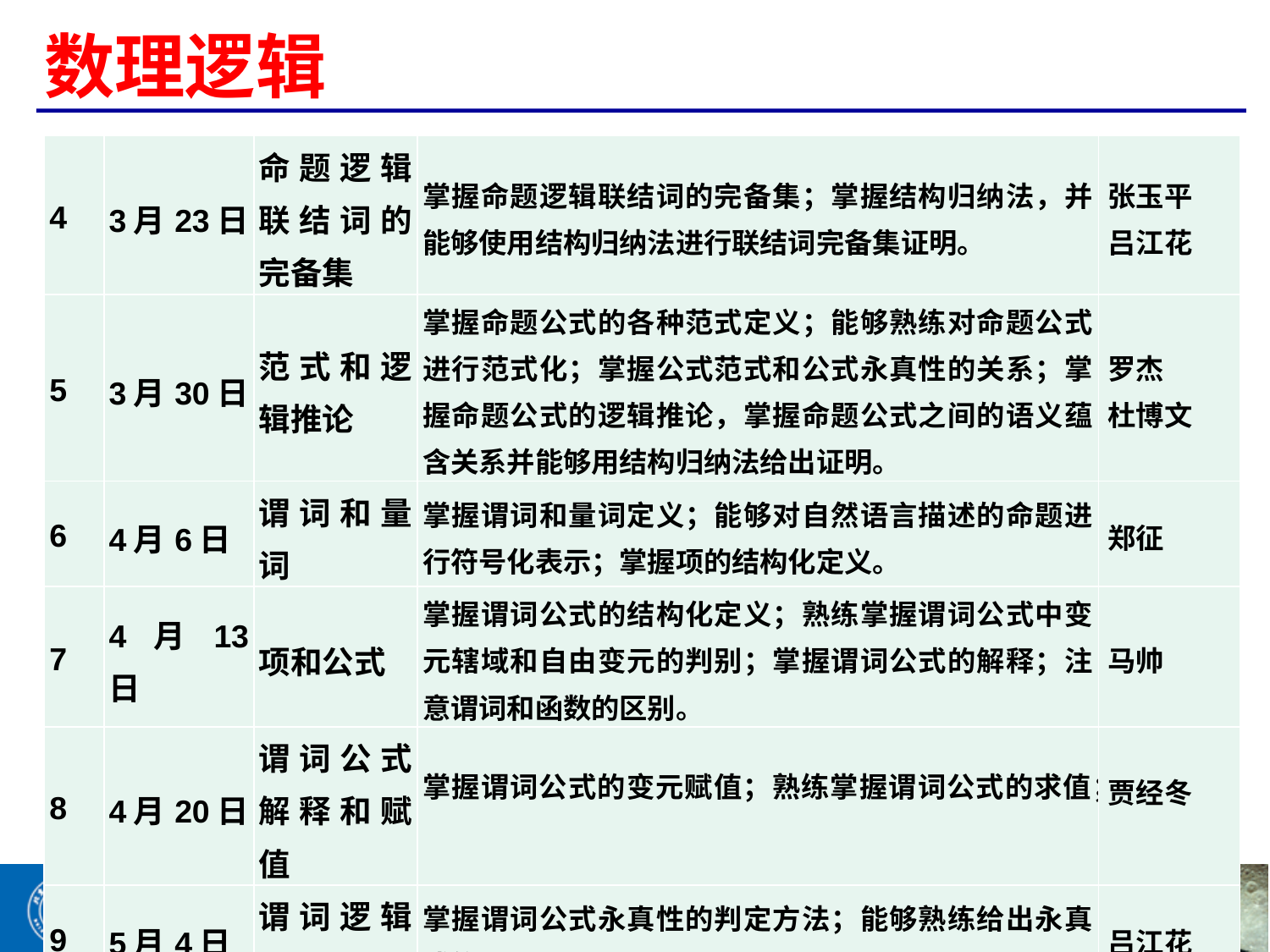

# 数理逻辑
| 4 | 3月23日 | 命题逻辑联结词的完备集 | 掌握命题逻辑联结词的完备集；掌握结构归纳法，并能够使用结构归纳法进行联结词完备集证明。 | 张玉平 吕江花 |
| --- | --- | --- | --- | --- |
| 5 | 3月30日 | 范式和逻辑推论 | 掌握命题公式的各种范式定义；能够熟练对命题公式进行范式化；掌握公式范式和公式永真性的关系；掌握命题公式的逻辑推论，掌握命题公式之间的语义蕴含关系并能够用结构归纳法给出证明。 | 罗杰 杜博文 |
| 6 | 4月6日 | 谓词和量词 | 掌握谓词和量词定义；能够对自然语言描述的命题进行符号化表示；掌握项的结构化定义。 | 郑征 |
| 7 | 4月13 日 | 项和公式 | 掌握谓词公式的结构化定义；熟练掌握谓词公式中变元辖域和自由变元的判别；掌握谓词公式的解释；注意谓词和函数的区别。 | 马帅 |
| 8 | 4月20日 | 谓词公式解释和赋值 | 掌握谓词公式的变元赋值；熟练掌握谓词公式的求值； | 贾经冬 |
| 9 | 5月4日 | 谓词逻辑的永真式 | 掌握谓词公式永真性的判定方法；能够熟练给出永真式的证明 | 吕江花 |